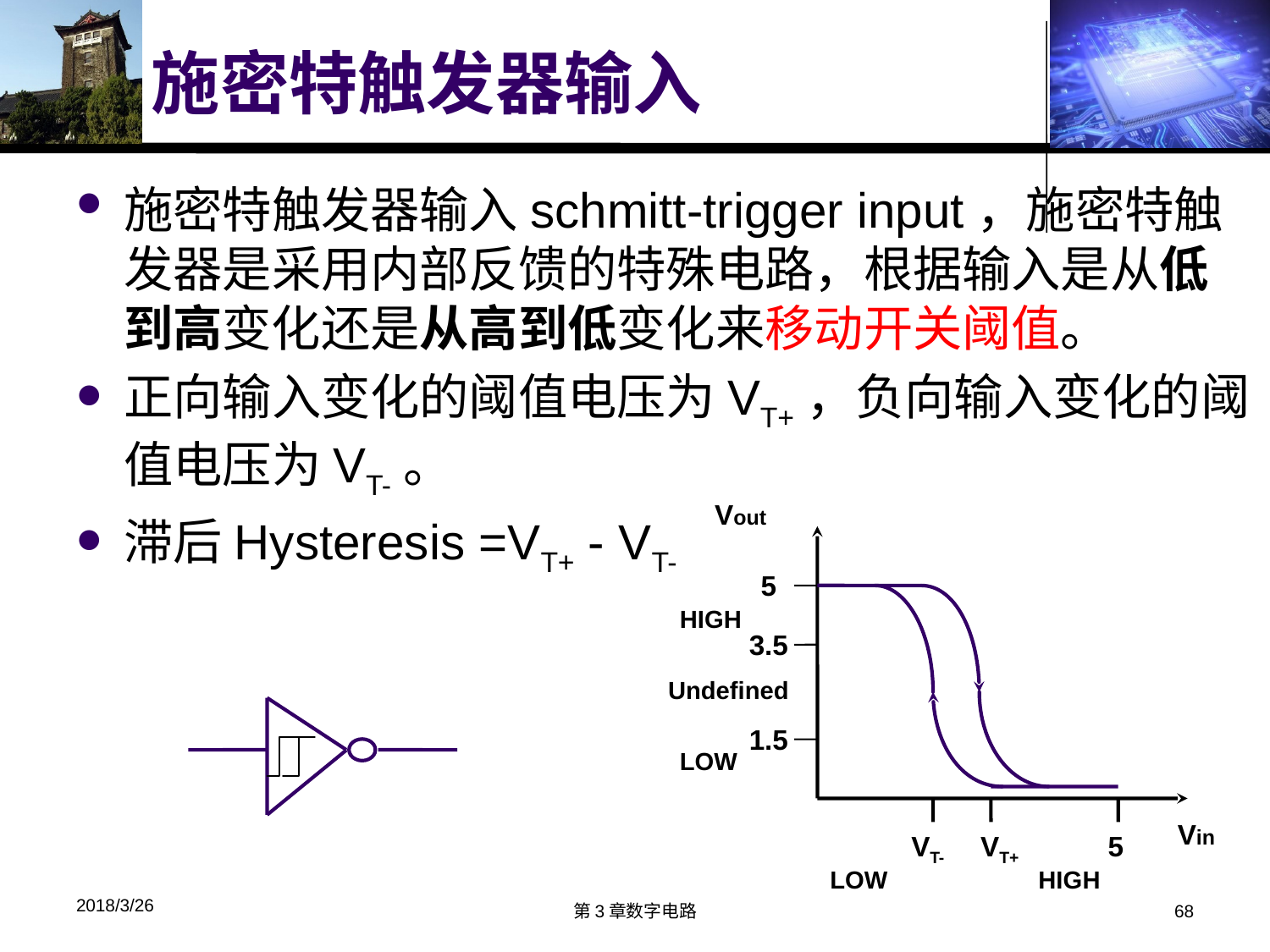

# 施密特触发器输入
施密特触发器输入schmitt-trigger input，施密特触发器是采用内部反馈的特殊电路，根据输入是从低到高变化还是从高到低变化来移动开关阈值。
正向输入变化的阈值电压为VT+，负向输入变化的阈值电压为VT-。
滞后Hysteresis =VT+ - VT-
Vout

5

HIGH
3.5

Undefined

1.5
LOW

Vin
VT-
VT+
5
LOW
HIGH

2018/3/26
第3章数字电路
68